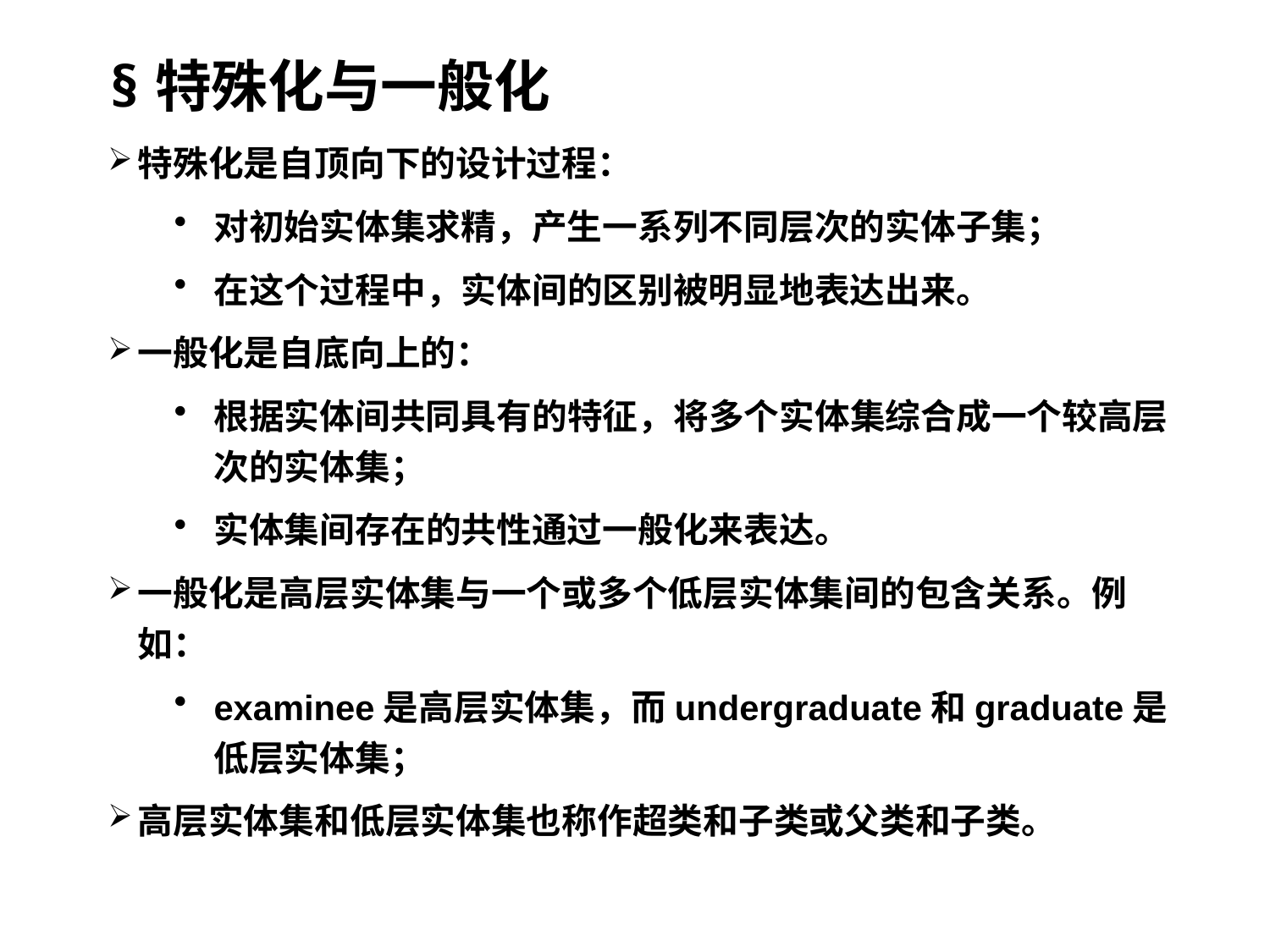

§特殊化与一般化
特殊化是自顶向下的设计过程：
对初始实体集求精，产生一系列不同层次的实体子集；
在这个过程中，实体间的区别被明显地表达出来。
一般化是自底向上的：
根据实体间共同具有的特征，将多个实体集综合成一个较高层次的实体集；
实体集间存在的共性通过一般化来表达。
一般化是高层实体集与一个或多个低层实体集间的包含关系。例如：
examinee是高层实体集，而undergraduate和graduate是低层实体集；
高层实体集和低层实体集也称作超类和子类或父类和子类。